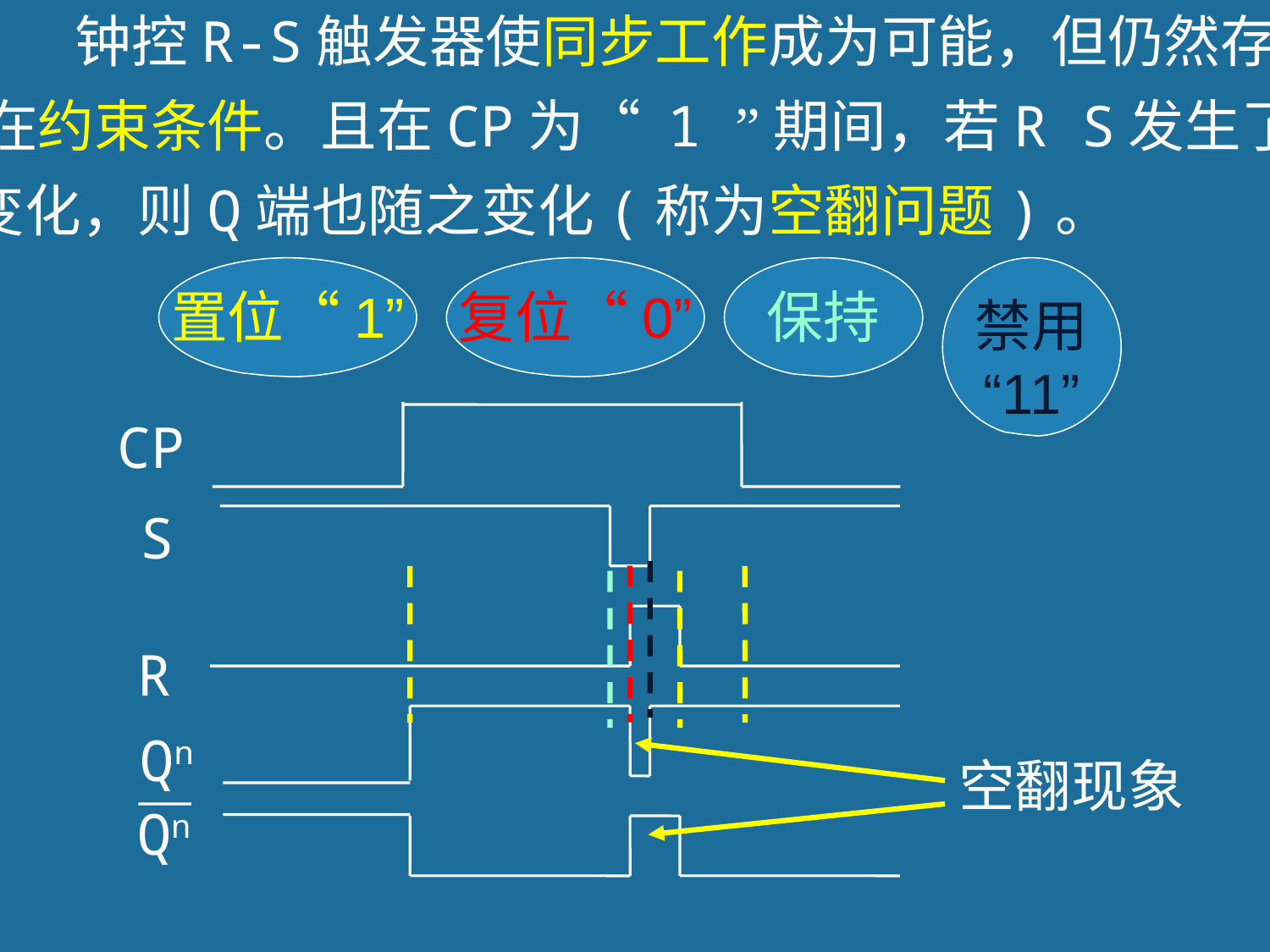

钟控R-S触发器使同步工作成为可能，但仍然存
在约束条件。且在CP为“ 1 ”期间，若R S发生了
变化，则Q端也随之变化(称为空翻问题)。
置位“1”
复位“0”
保持
禁用
“11”

CP

S

R

Qn

空翻现象
Qn

60